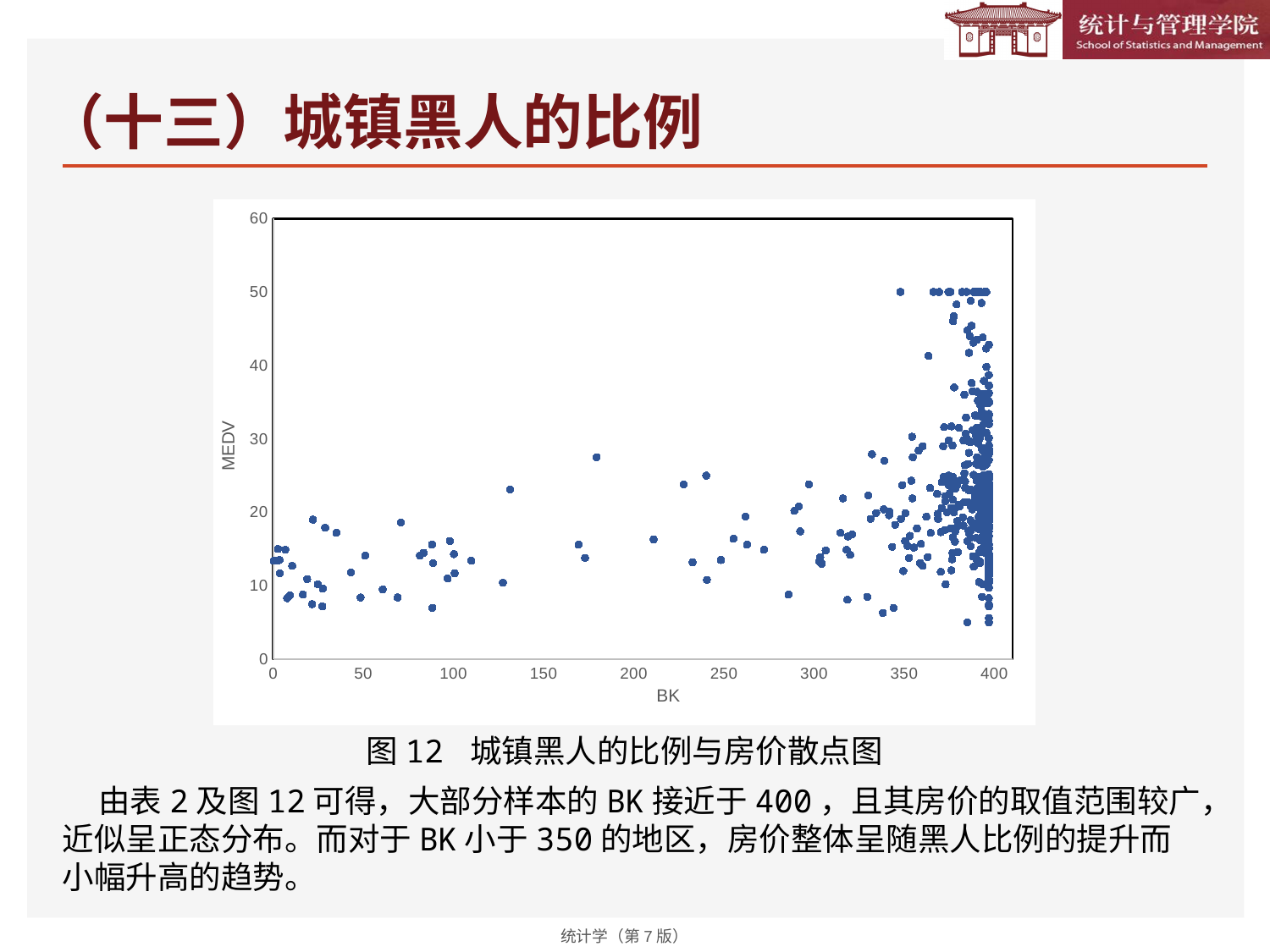

# （十三）城镇黑人的比例

### Chart

| Category | MEDV |
|---|---|
图12 城镇黑人的比例与房价散点图
    由表2及图12可得，大部分样本的BK接近于400，且其房价的取值范围较广，近似呈正态分布。而对于BK小于350的地区，房价整体呈随黑人比例的提升而小幅升高的趋势。
统计学（第7版）